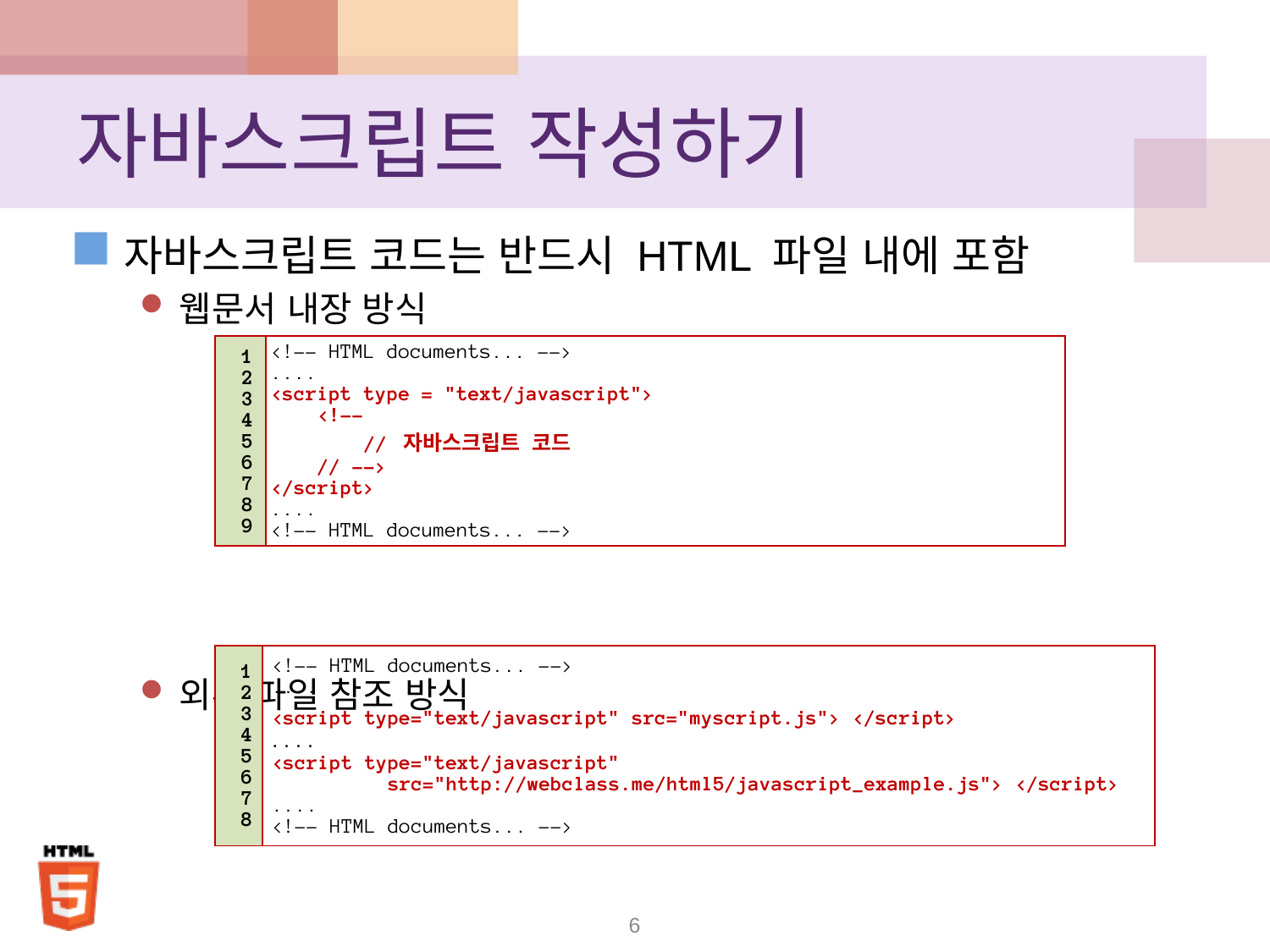

# 자바스크립트 작성하기
자바스크립트 코드는 반드시 HTML 파일 내에 포함
웹문서 내장 방식

외부 파일 참조 방식
| 1 2 3 4 5 6 7 8 9 | <!-- HTML documents... --> .... <script type = "text/javascript"> <!-- // 자바스크립트 코드 // --> </script> .... <!-- HTML documents... --> |
| --- | --- |
| 1 2 3 4 5 6 7 8 | <!-- HTML documents... --> .... <script type="text/javascript" src="myscript.js"> </script> . . . . <script type="text/javascript" src="http://webclass.me/html5/javascript\_example.js"> </script> .... <!-- HTML documents... --> |
| --- | --- |
6